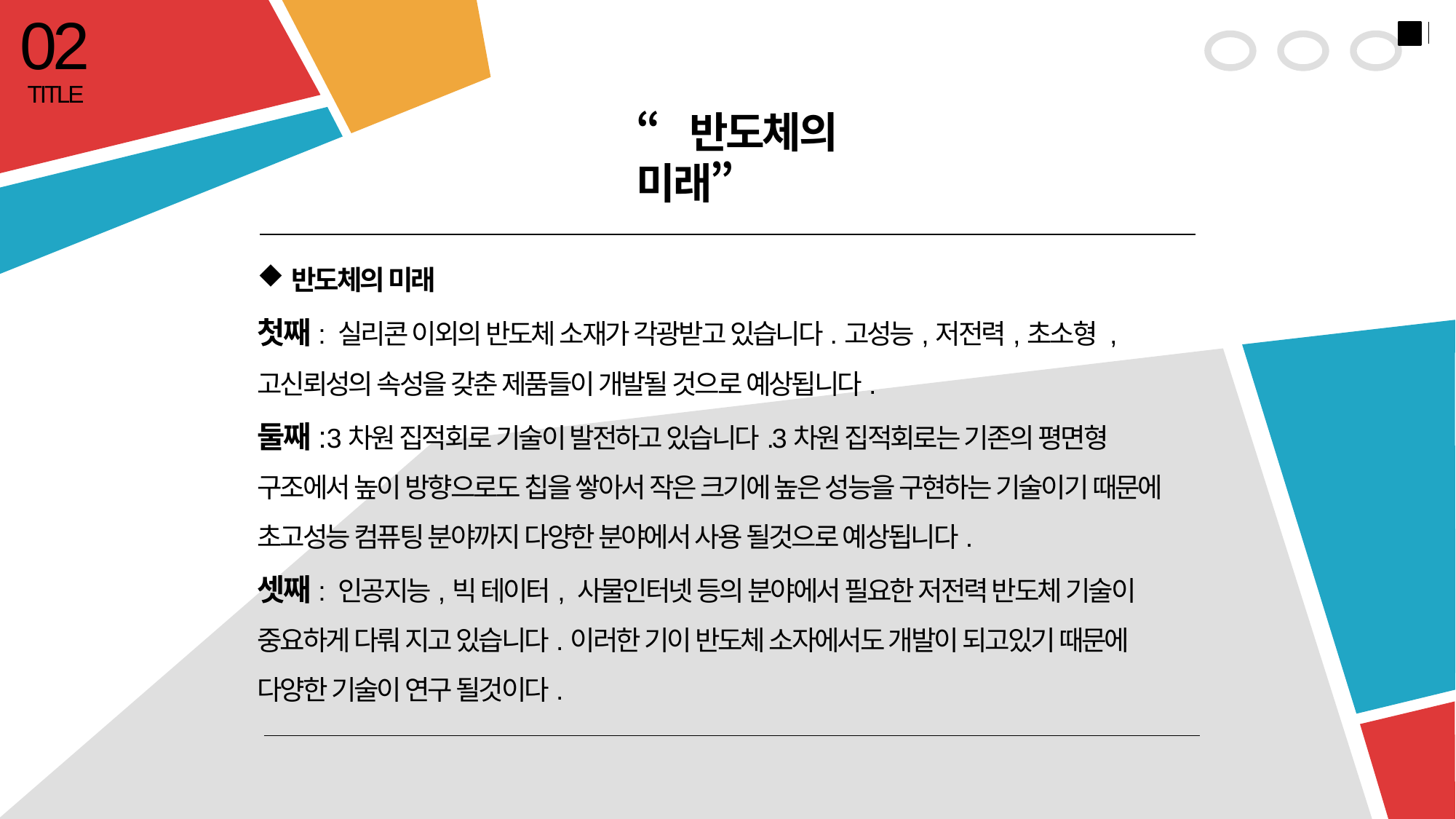

02
 TITLE

“반도체의 미래”

반도체의 미래
첫째: 실리콘 이외의 반도체 소재가 각광받고 있습니다.고성능,저전력,초소형 ,고신뢰성의 속성을 갖춘 제품들이 개발될 것으로 예상됩니다.
둘째:3차원 집적회로 기술이 발전하고 있습니다.3차원 집적회로는 기존의 평면형 구조에서 높이 방향으로도 칩을 쌓아서 작은 크기에 높은 성능을 구현하는 기술이기 때문에 초고성능 컴퓨팅 분야까지 다양한 분야에서 사용 될것으로 예상됩니다.
셋째: 인공지능,빅 테이터, 사물인터넷 등의 분야에서 필요한 저전력 반도체 기술이 중요하게 다뤄 지고 있습니다.이러한 기이 반도체 소자에서도 개발이 되고있기 때문에 다양한 기술이 연구 될것이다.